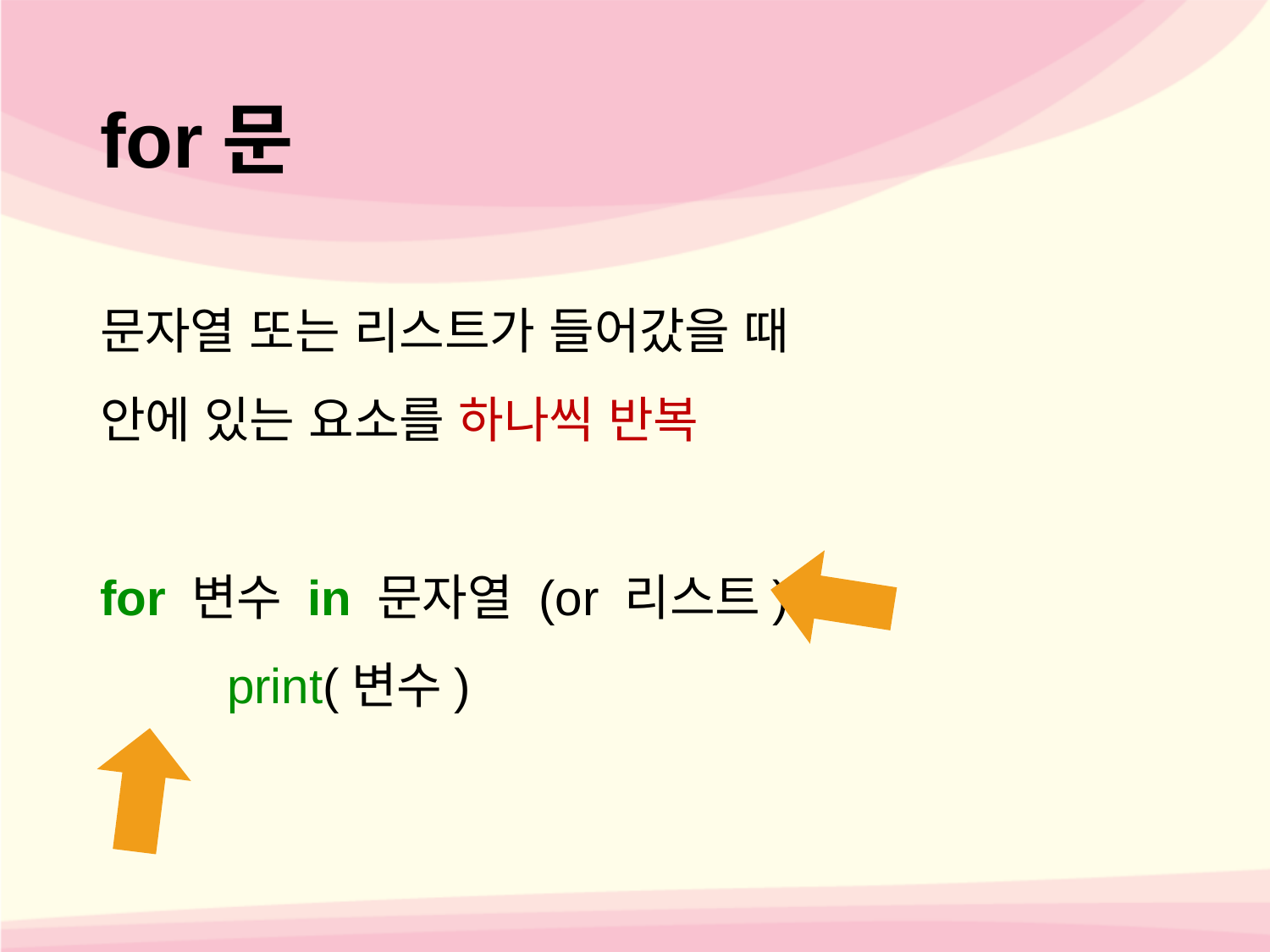

# for문
문자열 또는 리스트가 들어갔을 때
안에 있는 요소를 하나씩 반복

for 변수 in 문자열 (or 리스트):
	print(변수)